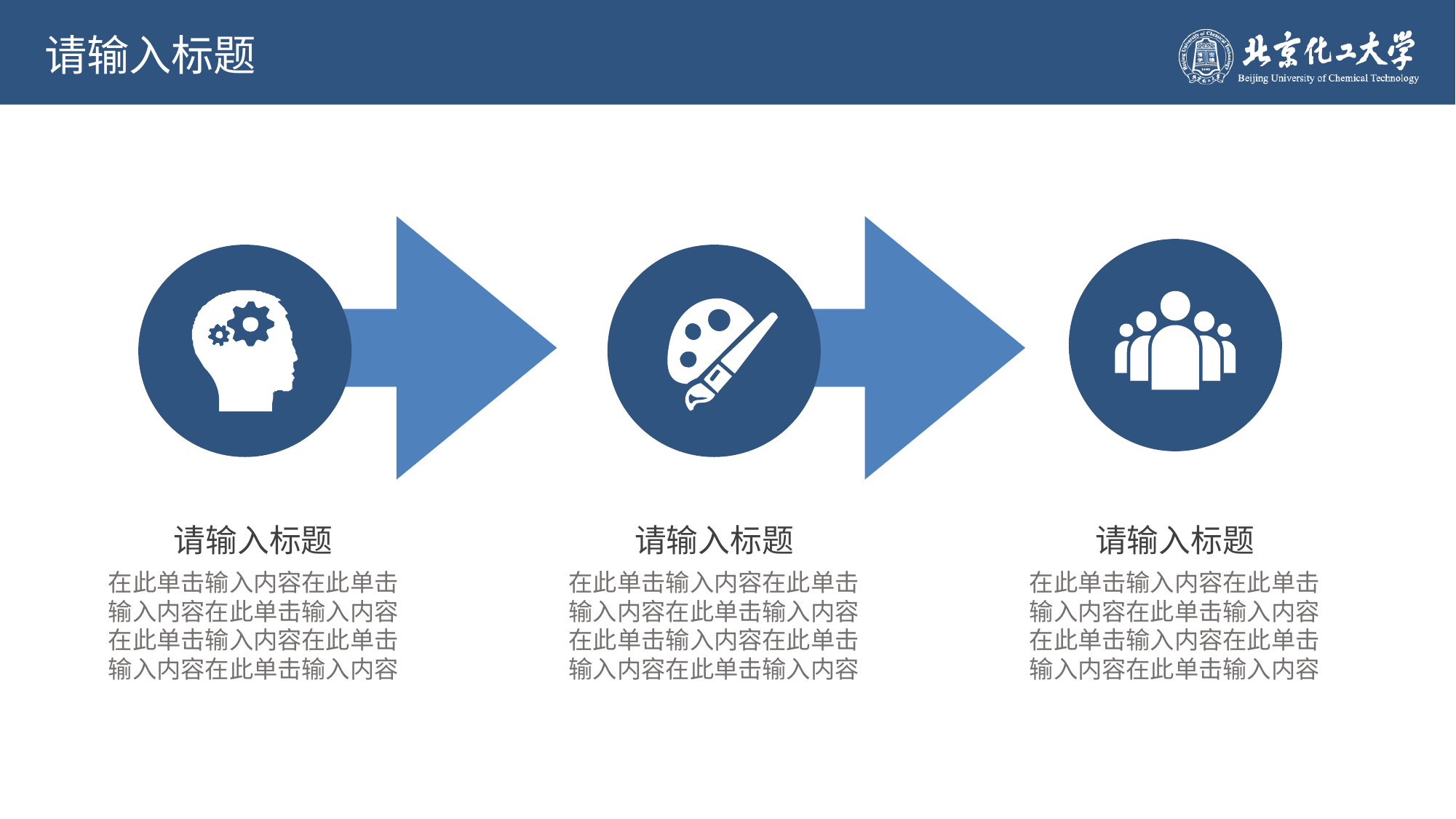

请输入标题

请输入标题
在此单击输入内容在此单击输入内容在此单击输入内容在此单击输入内容在此单击输入内容在此单击输入内容
请输入标题
在此单击输入内容在此单击输入内容在此单击输入内容在此单击输入内容在此单击输入内容在此单击输入内容
请输入标题
在此单击输入内容在此单击输入内容在此单击输入内容在此单击输入内容在此单击输入内容在此单击输入内容